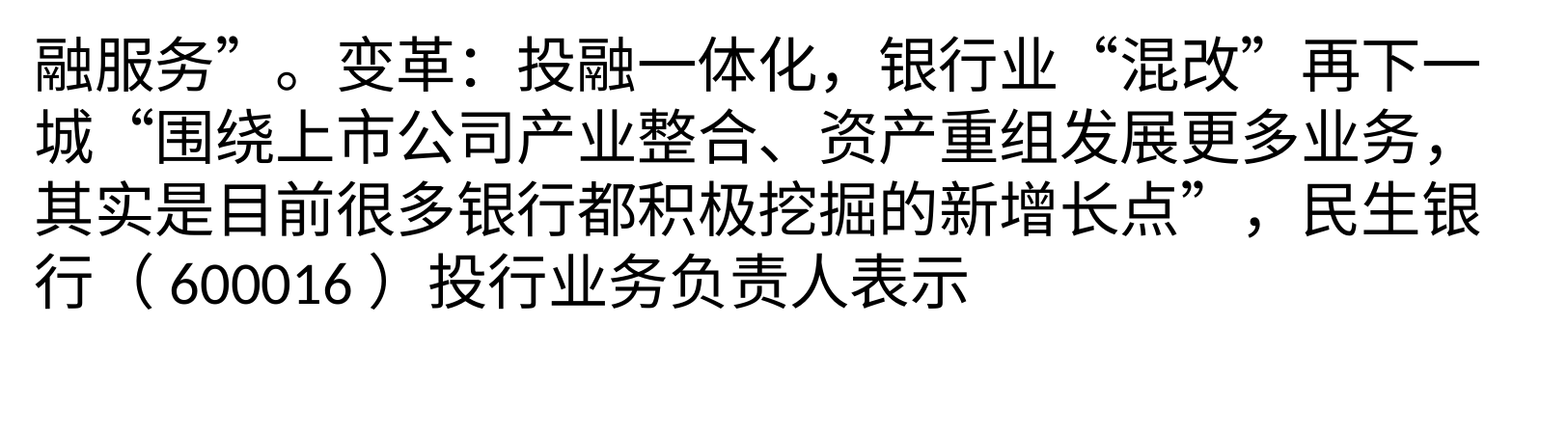

融服务”。变革：投融一体化，银行业“混改”再下一城“围绕上市公司产业整合、资产重组发展更多业务，其实是目前很多银行都积极挖掘的新增长点”，民生银行（600016）投行业务负责人表示